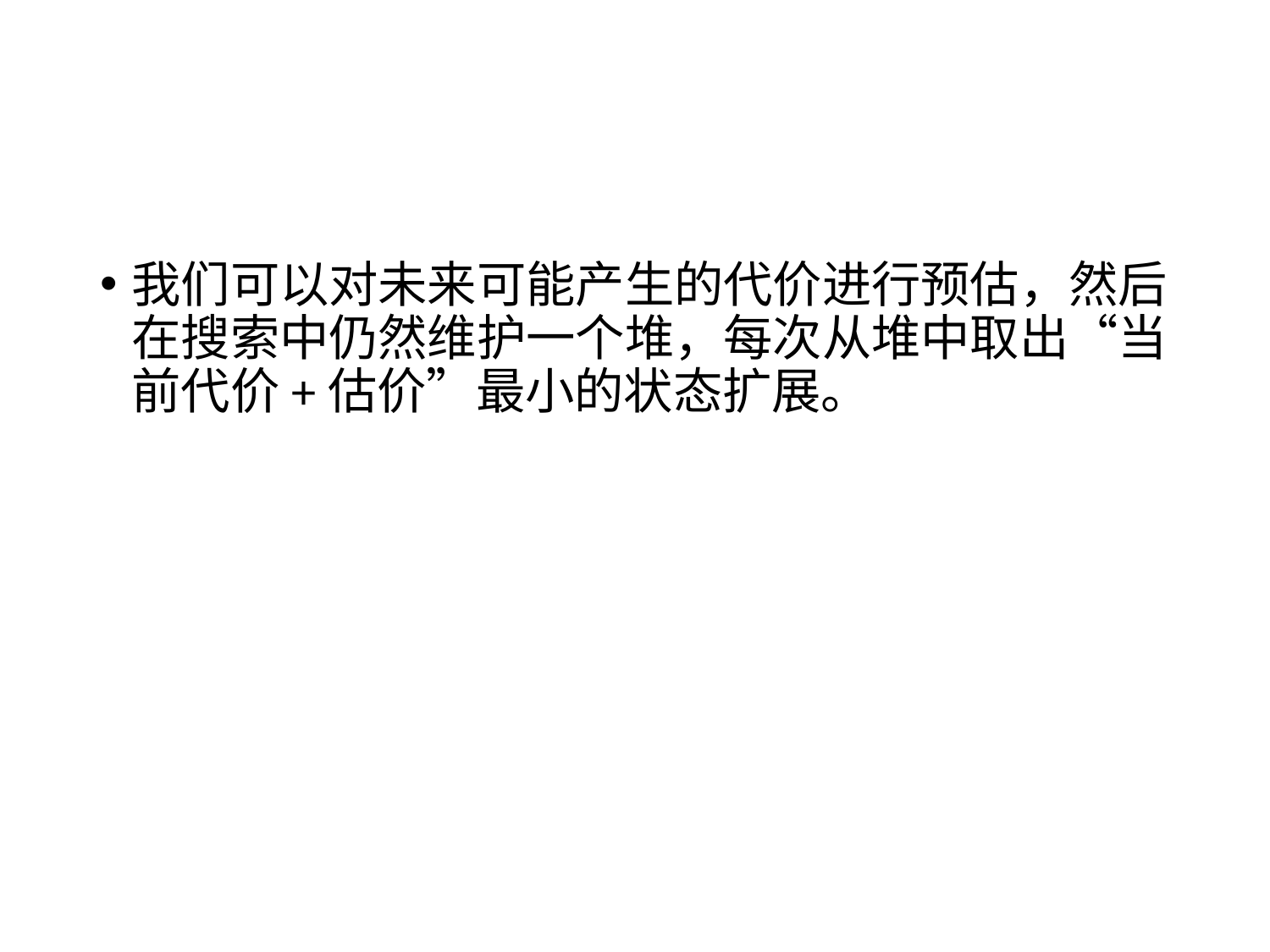

我们可以对未来可能产生的代价进行预估，然后在搜索中仍然维护一个堆，每次从堆中取出“当前代价+估价”最小的状态扩展。